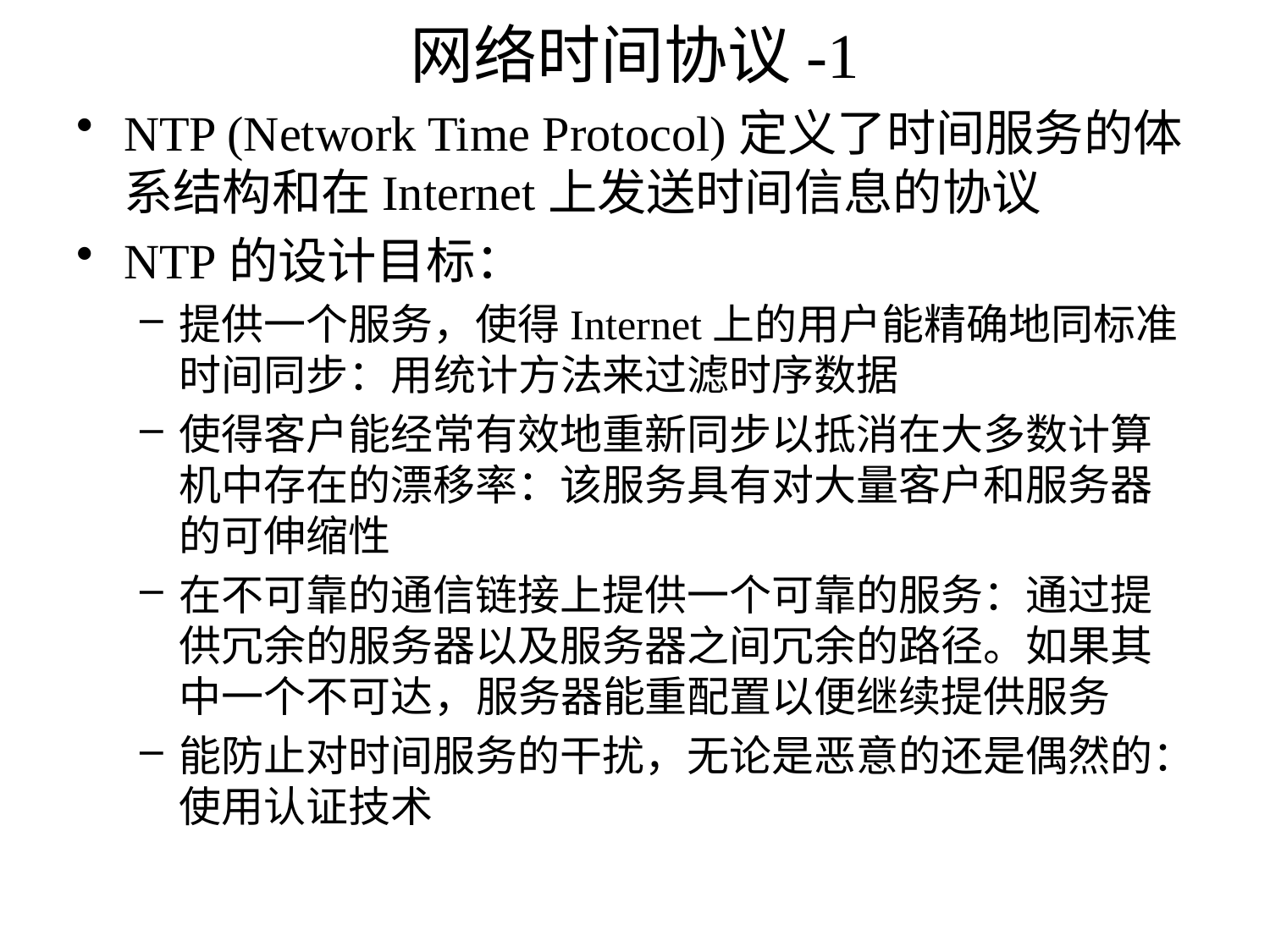

# 网络时间协议-1
NTP (Network Time Protocol)定义了时间服务的体系结构和在Internet上发送时间信息的协议
NTP的设计目标：
提供一个服务，使得Internet上的用户能精确地同标准时间同步：用统计方法来过滤时序数据
使得客户能经常有效地重新同步以抵消在大多数计算机中存在的漂移率：该服务具有对大量客户和服务器的可伸缩性
在不可靠的通信链接上提供一个可靠的服务：通过提供冗余的服务器以及服务器之间冗余的路径。如果其中一个不可达，服务器能重配置以便继续提供服务
能防止对时间服务的干扰，无论是恶意的还是偶然的：使用认证技术